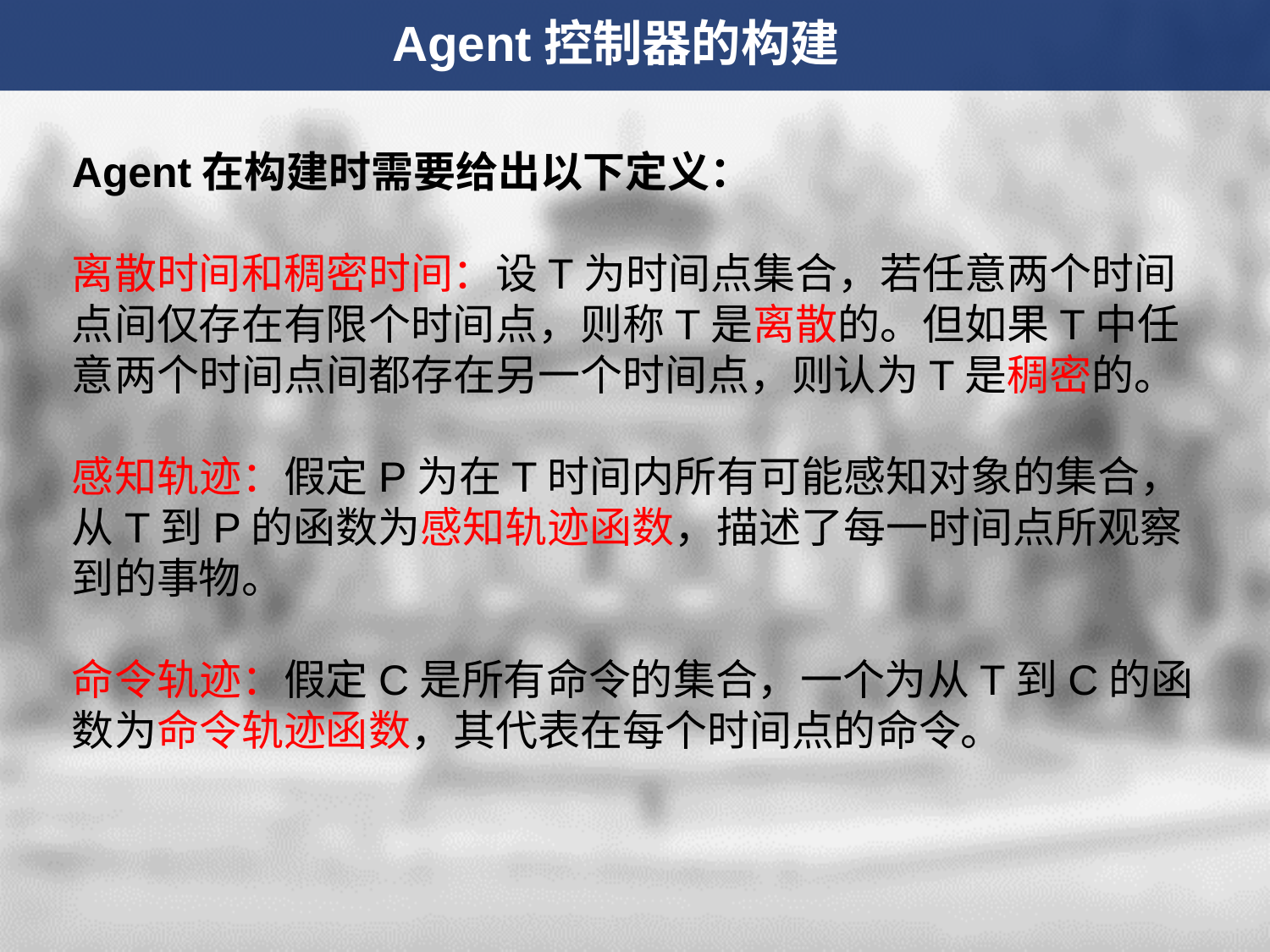

Agent控制器的构建

Agent在构建时需要给出以下定义：

离散时间和稠密时间：设T为时间点集合，若任意两个时间点间仅存在有限个时间点，则称T是离散的。但如果T中任意两个时间点间都存在另一个时间点，则认为T是稠密的。

感知轨迹：假定P为在T时间内所有可能感知对象的集合，从T到P的函数为感知轨迹函数，描述了每一时间点所观察到的事物。

命令轨迹：假定C是所有命令的集合，一个为从T到C的函数为命令轨迹函数，其代表在每个时间点的命令。